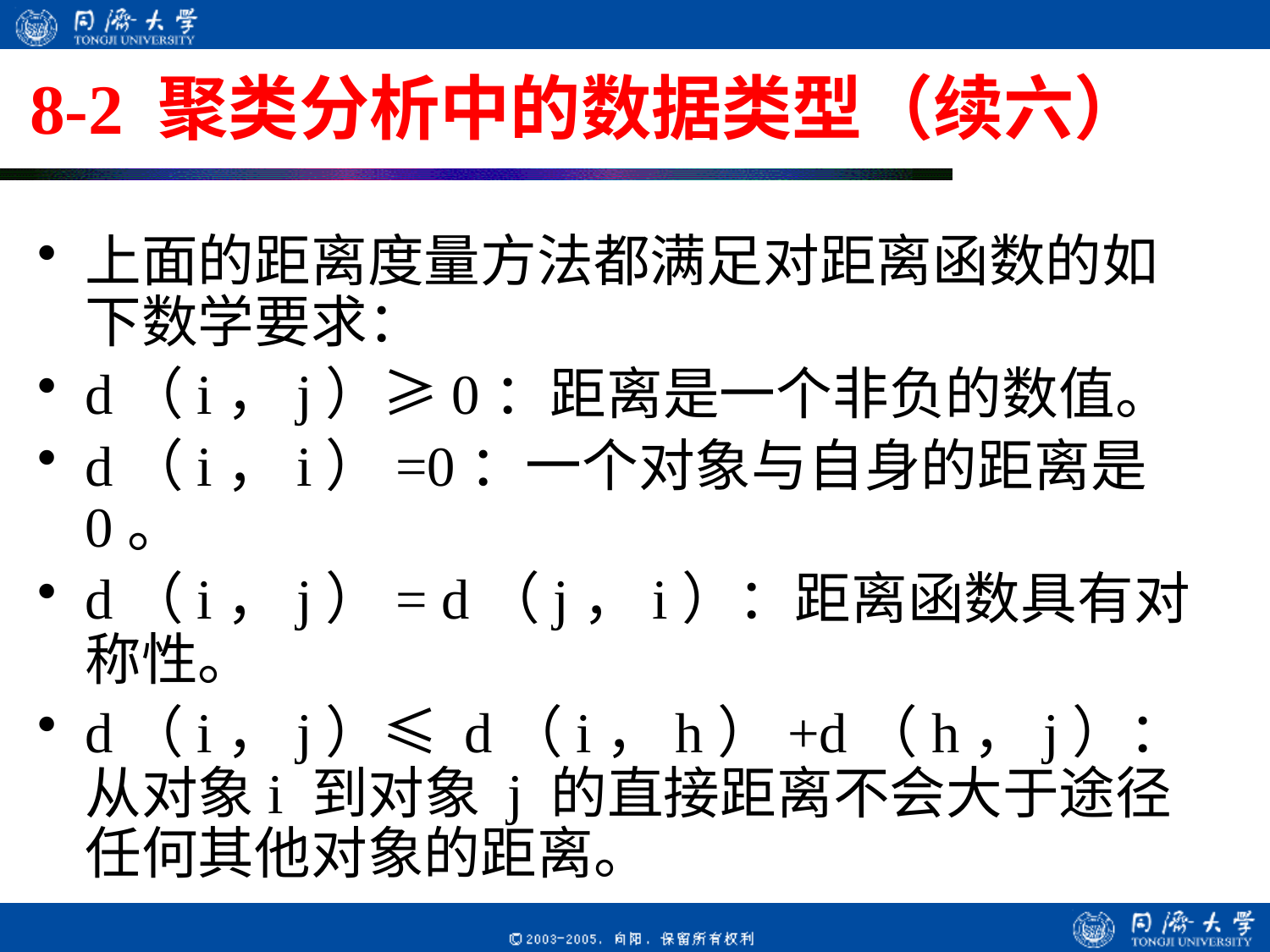

# 8-2 聚类分析中的数据类型（续六）
上面的距离度量方法都满足对距离函数的如下数学要求：
d（i，j）≥0：距离是一个非负的数值。
d（i，i）=0：一个对象与自身的距离是 0。
d（i，j）= d（j，i）：距离函数具有对称性。
d（i，j）≤ d（i，h）+d（h，j）：从对象i 到对象 j 的直接距离不会大于途径任何其他对象的距离。